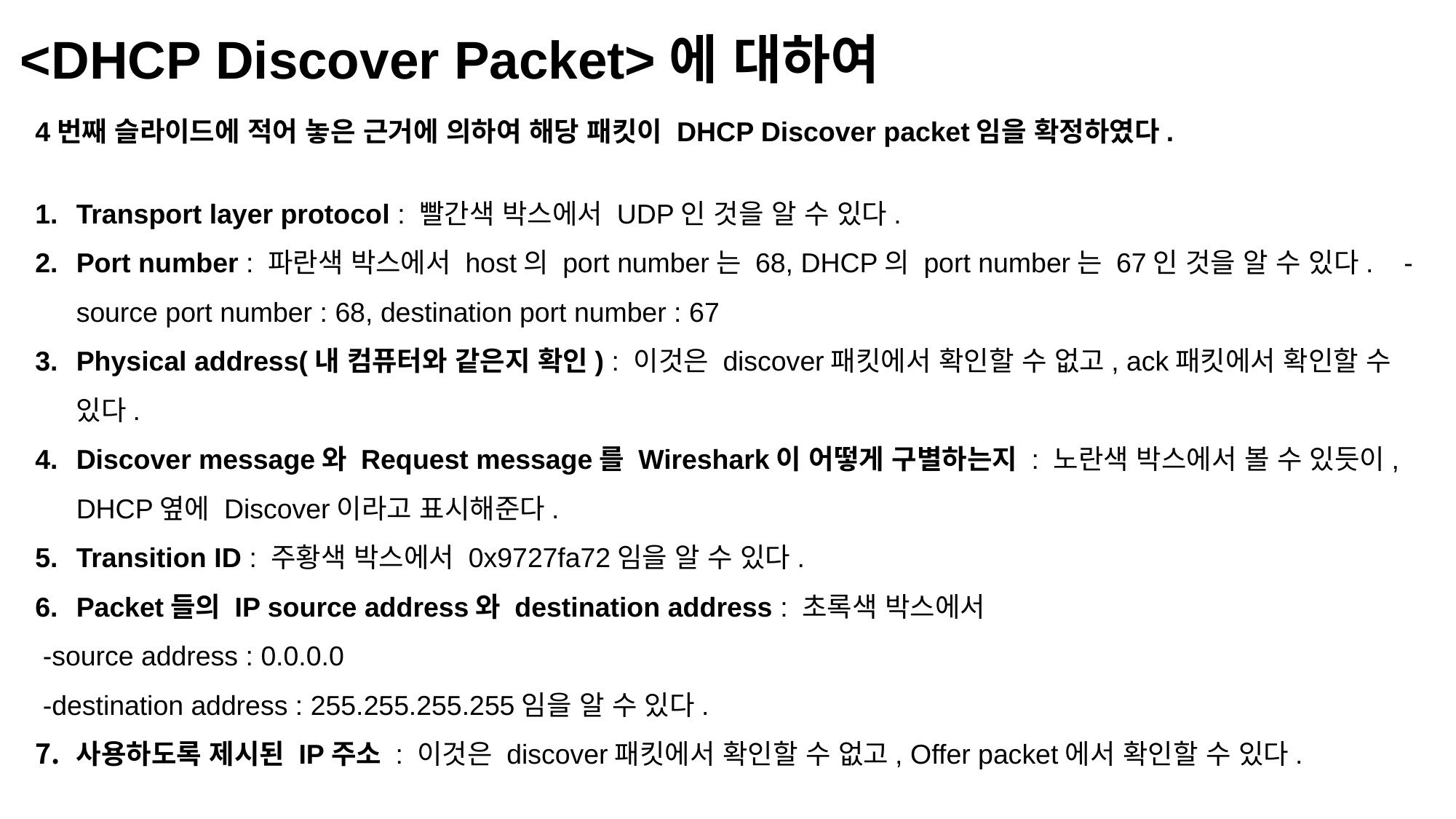

<DHCP Discover Packet>에 대하여
4번째 슬라이드에 적어 놓은 근거에 의하여 해당 패킷이 DHCP Discover packet임을 확정하였다.

Transport layer protocol : 빨간색 박스에서 UDP인 것을 알 수 있다.
Port number : 파란색 박스에서 host의 port number는 68, DHCP의 port number는 67인 것을 알 수 있다.    -source port number : 68, destination port number : 67
Physical address(내 컴퓨터와 같은지 확인) : 이것은 discover패킷에서 확인할 수 없고, ack패킷에서 확인할 수 있다.
Discover message와 Request message를 Wireshark이 어떻게 구별하는지 : 노란색 박스에서 볼 수 있듯이, DHCP옆에 Discover이라고 표시해준다.
Transition ID : 주황색 박스에서 0x9727fa72임을 알 수 있다.
Packet들의 IP source address와 destination address : 초록색 박스에서
 -source address : 0.0.0.0
 -destination address : 255.255.255.255임을 알 수 있다.
사용하도록 제시된 IP주소 : 이것은 discover패킷에서 확인할 수 없고, Offer packet에서 확인할 수 있다.